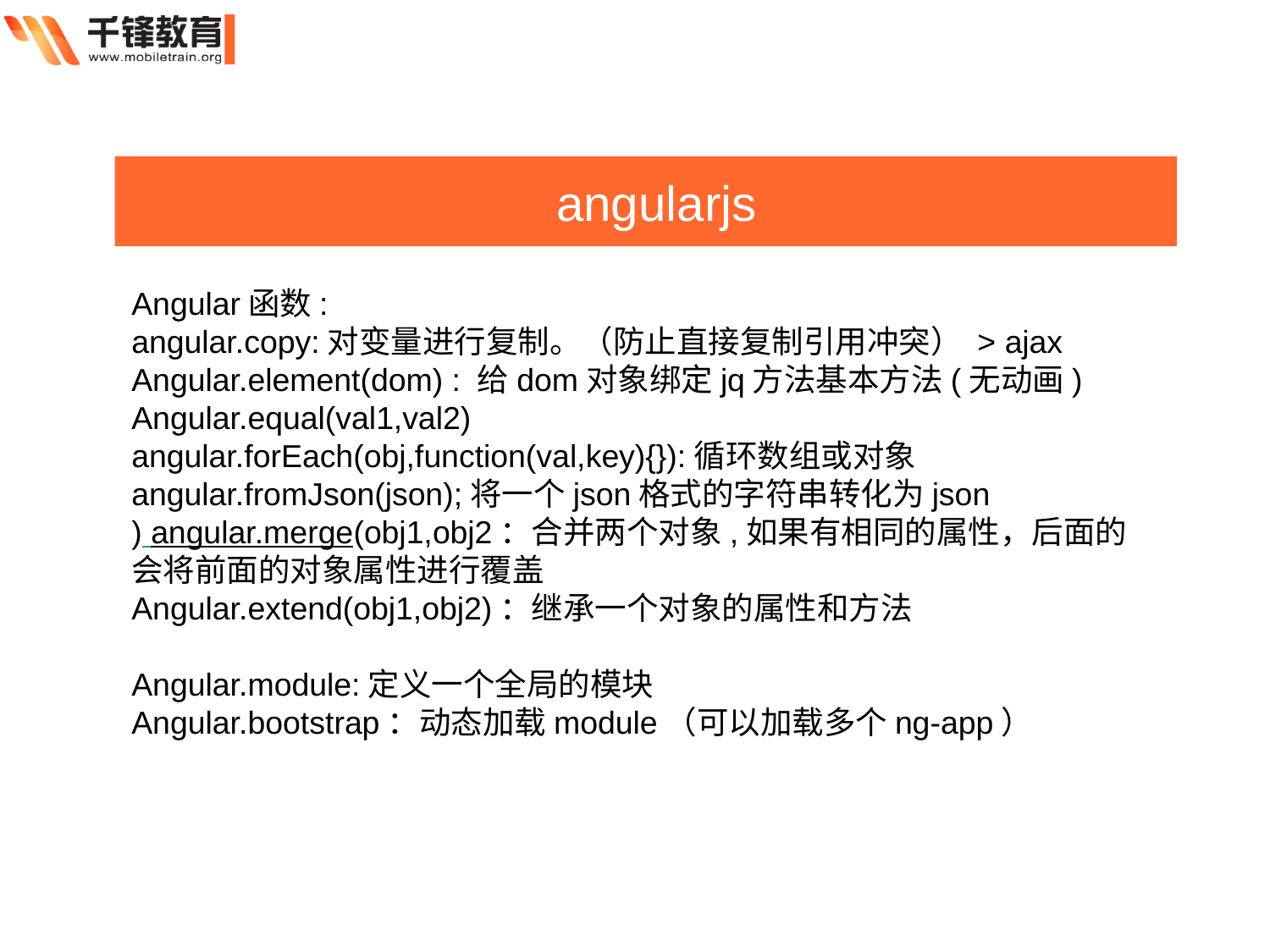

angularjs
Angular函数:
angular.copy:对变量进行复制。（防止直接复制引用冲突） > ajax
Angular.element(dom) : 给dom对象绑定jq方法基本方法(无动画)
Angular.equal(val1,val2)
angular.forEach(obj,function(val,key){}):循环数组或对象
angular.fromJson(json);将一个json格式的字符串转化为json
) angular.merge(obj1,obj2：合并两个对象,如果有相同的属性，后面的会将前面的对象属性进行覆盖
Angular.extend(obj1,obj2)：继承一个对象的属性和方法

Angular.module:定义一个全局的模块
Angular.bootstrap：动态加载module（可以加载多个ng-app）